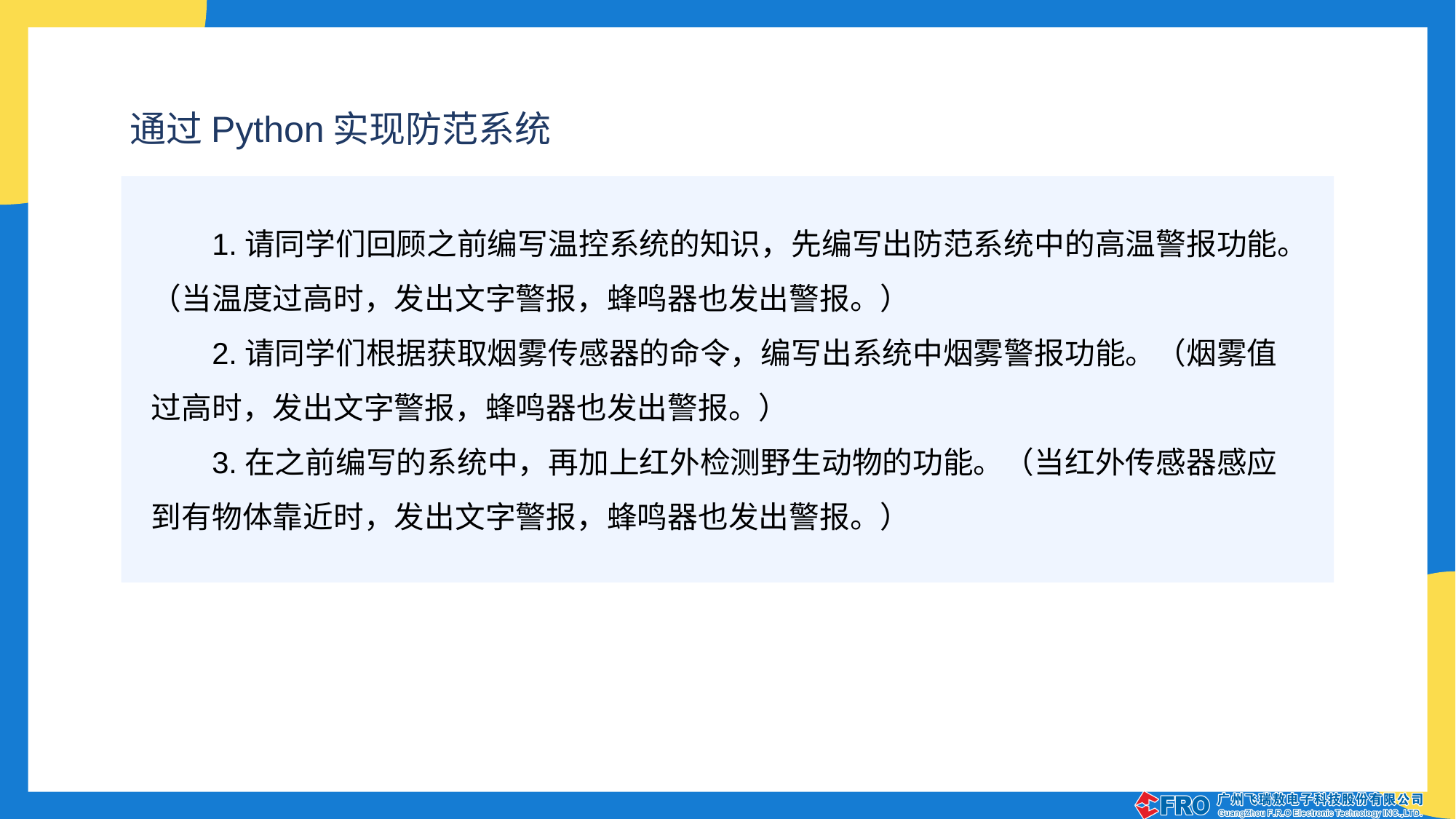

通过Python实现防范系统
1.请同学们回顾之前编写温控系统的知识，先编写出防范系统中的高温警报功能。（当温度过高时，发出文字警报，蜂鸣器也发出警报。）
2.请同学们根据获取烟雾传感器的命令，编写出系统中烟雾警报功能。（烟雾值过高时，发出文字警报，蜂鸣器也发出警报。）
3.在之前编写的系统中，再加上红外检测野生动物的功能。（当红外传感器感应到有物体靠近时，发出文字警报，蜂鸣器也发出警报。）